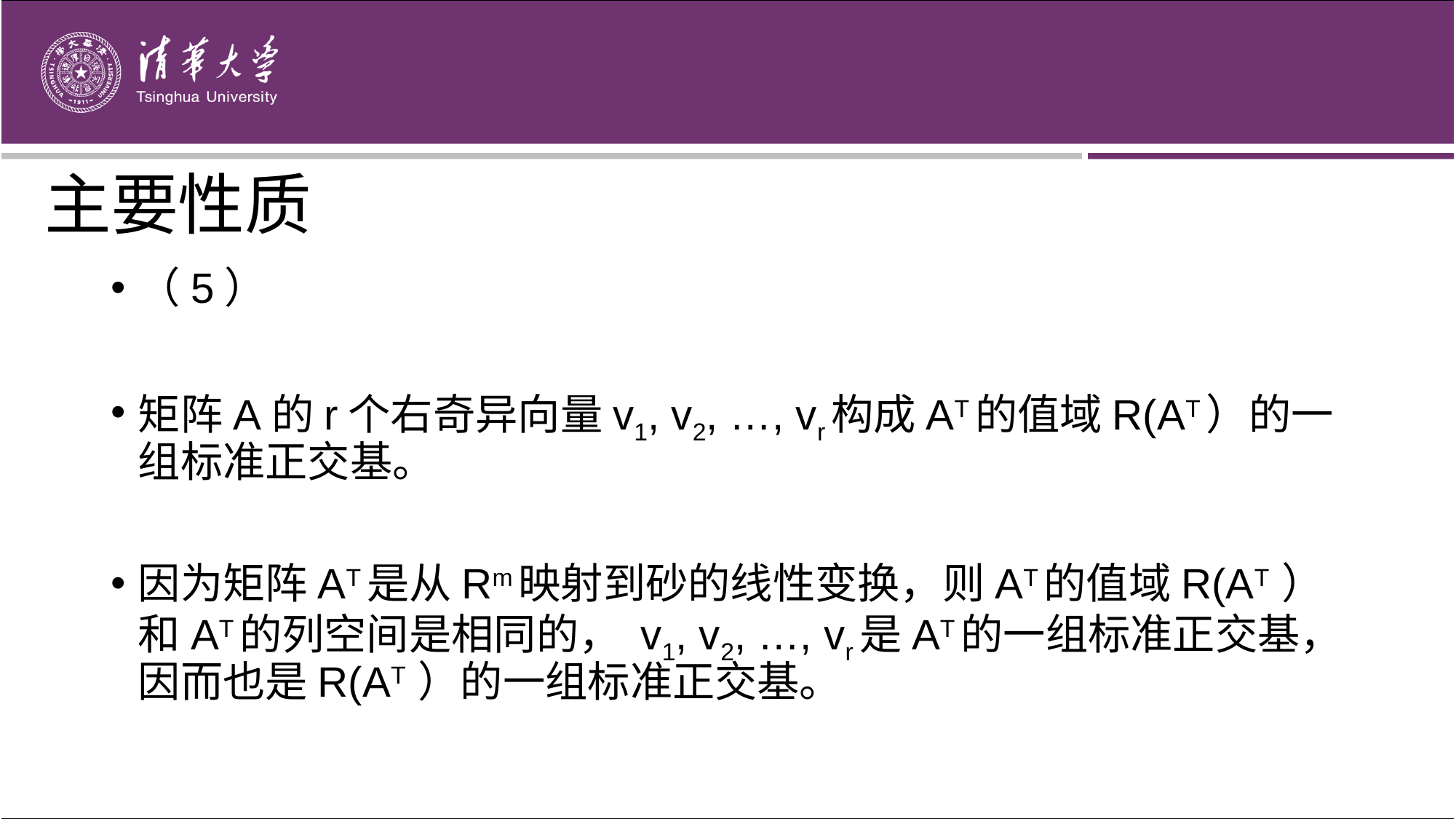

# 主要性质
（5）

矩阵A的r个右奇异向量v1, v2, …, vr构成AT的值域R(AT）的一组标准正交基。

因为矩阵AT是从Rm映射到砂的线性变换，则AT的值域R(AT ）和AT的列空间是相同的， v1, v2, …, vr是AT的一组标准正交基，因而也是R(AT ）的一组标准正交基。